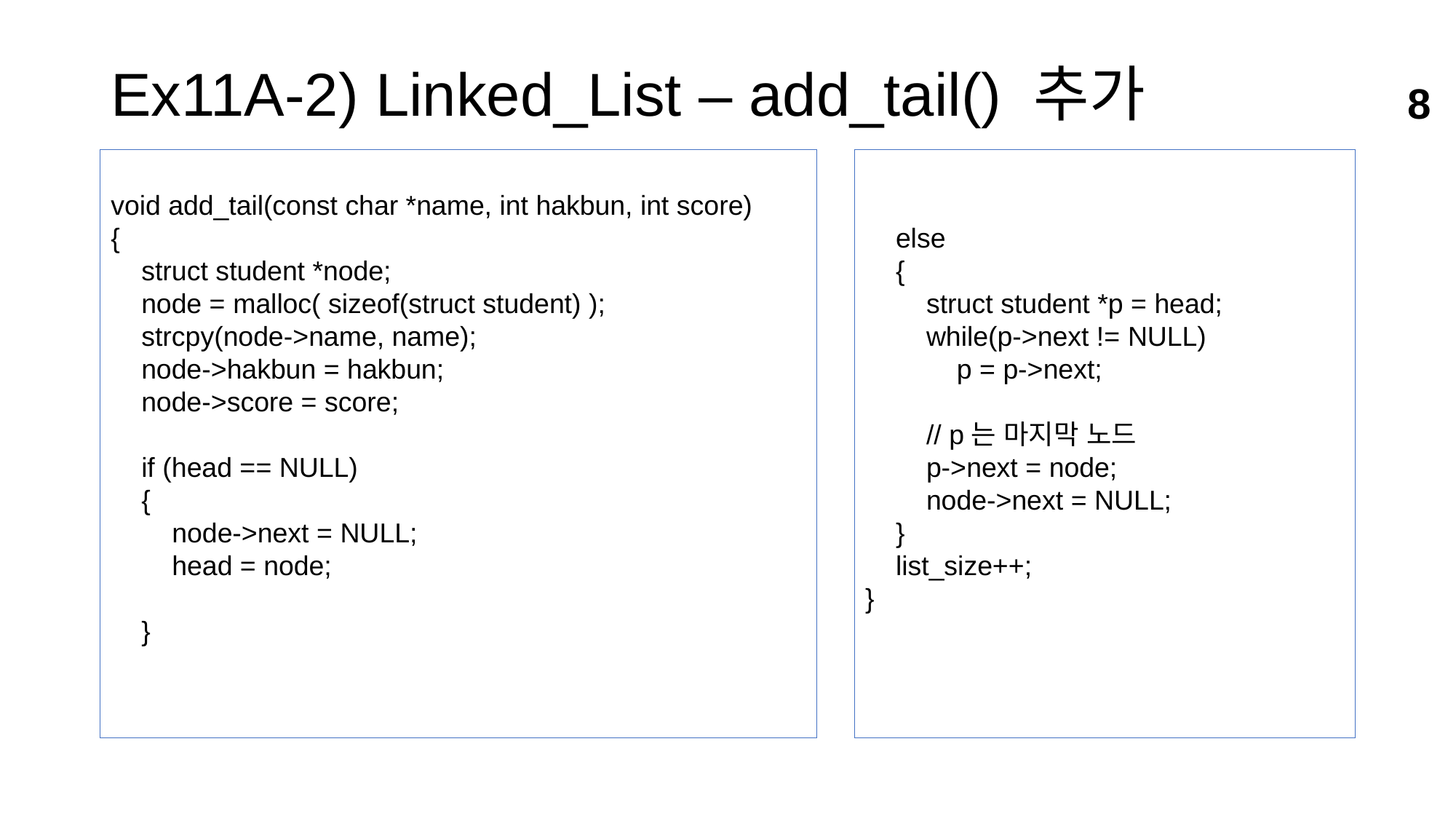

# Ex11A-2) Linked_List – add_tail() 추가
8

void add_tail(const char *name, int hakbun, int score)
{
    struct student *node;
    node = malloc( sizeof(struct student) );
    strcpy(node->name, name);
    node->hakbun = hakbun;
    node->score = score;

    if (head == NULL)
    {
        node->next = NULL;
        head = node;

    }

    else
    {
        struct student *p = head;
        while(p->next != NULL)
            p = p->next;

        // p는 마지막 노드
        p->next = node;
        node->next = NULL;
    }
    list_size++;
}